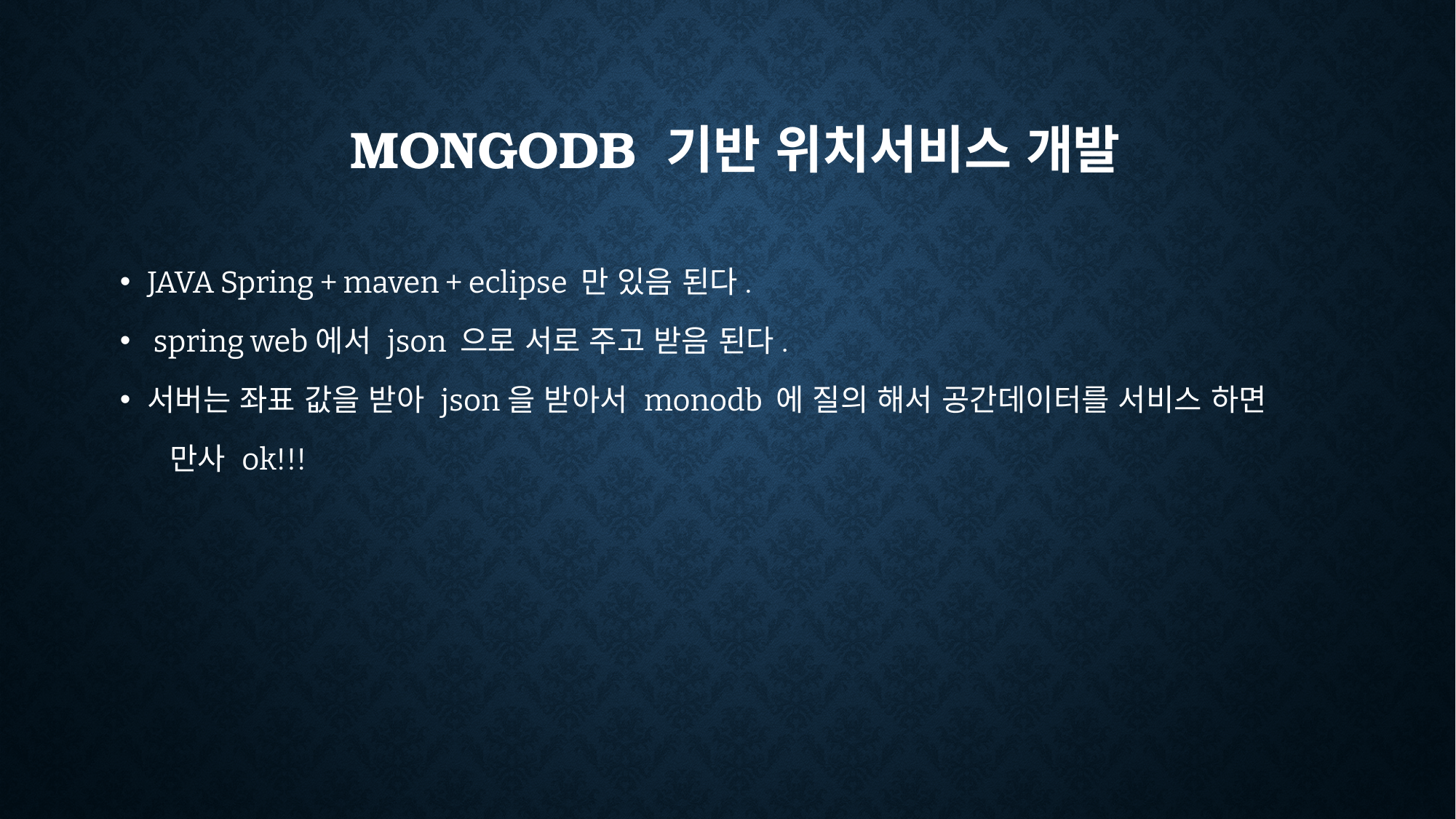

# Mongodb 기반 위치서비스 개발
JAVA Spring + maven + eclipse 만 있음 된다.
 spring web에서 json 으로 서로 주고 받음 된다.
서버는 좌표 값을 받아 json을 받아서 monodb 에 질의 해서 공간데이터를 서비스 하면
     만사 ok!!!